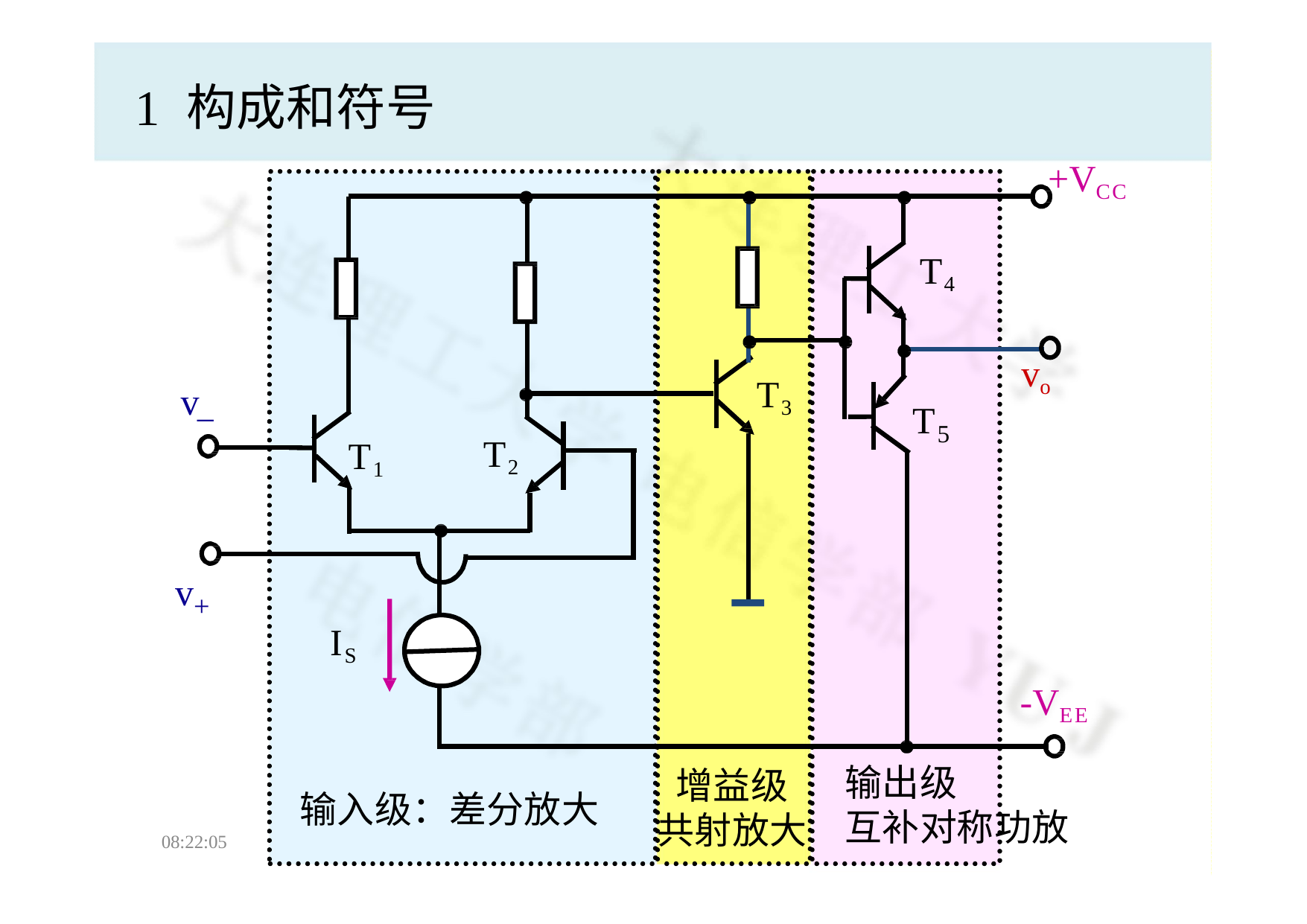

# 1	构成和符号
+VCC

T4

vo

T3

v

–
T

5

T2
T1

v+

IS

-VEE

输出级
增益级
输入级：差分放大
互补对称功放
共射放大
08:22:05